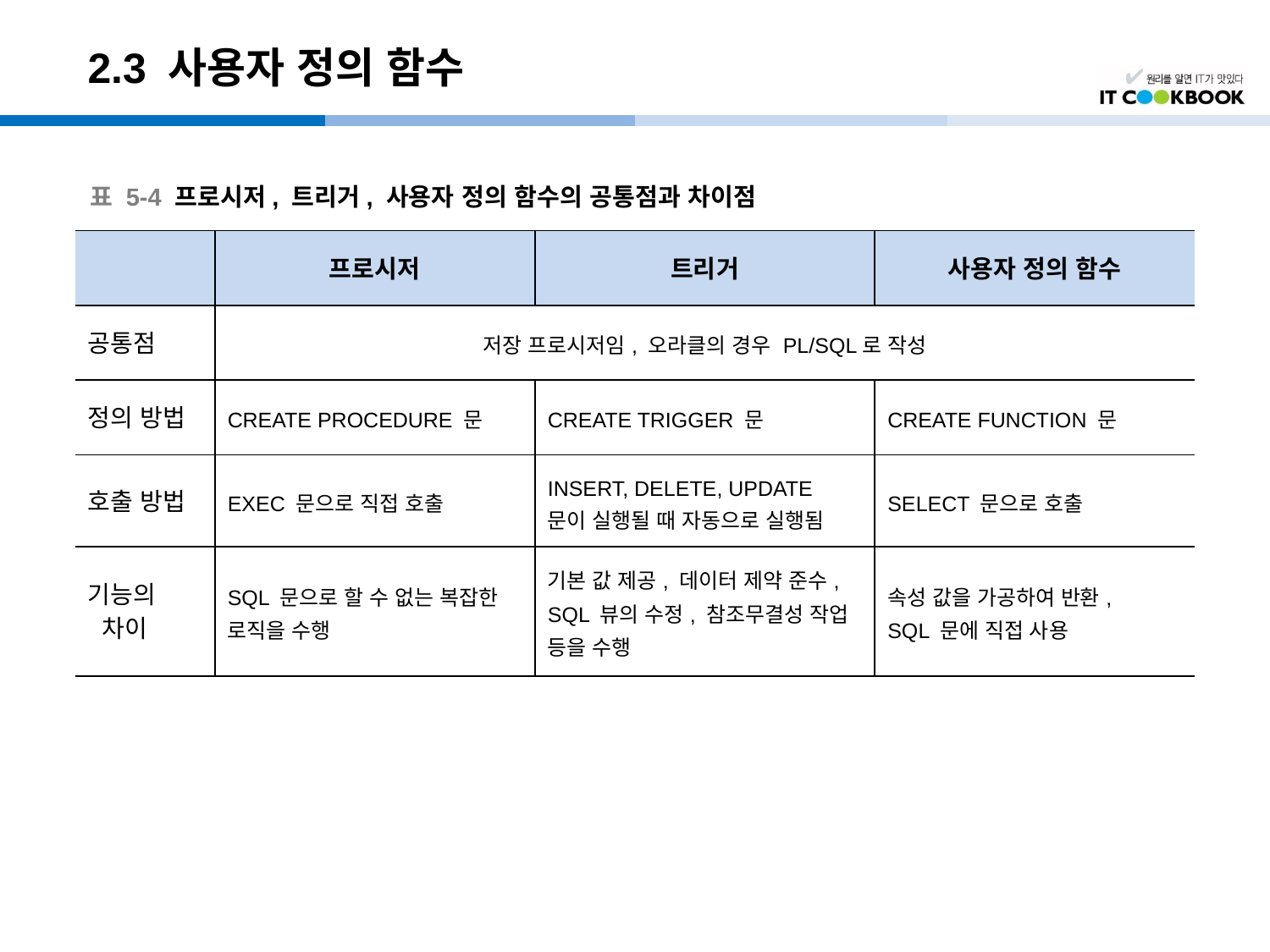

# 2.3 사용자 정의 함수
표 5-4 프로시저, 트리거, 사용자 정의 함수의 공통점과 차이점
|  | 프로시저 | 트리거 | 사용자 정의 함수 |
| --- | --- | --- | --- |
| 공통점 | 저장 프로시저임, 오라클의 경우 PL/SQL로 작성 |  |  |
| 정의 방법 | CREATE PROCEDURE 문 | CREATE TRIGGER 문 | CREATE FUNCTION 문 |
| 호출 방법 | EXEC 문으로 직접 호출 | INSERT, DELETE, UPDATE 문이 실행될 때 자동으로 실행됨 | SELECT 문으로 호출 |
| 기능의 차이 | SQL 문으로 할 수 없는 복잡한 로직을 수행 | 기본 값 제공, 데이터 제약 준수, SQL 뷰의 수정, 참조무결성 작업 등을 수행 | 속성 값을 가공하여 반환, SQL 문에 직접 사용 |